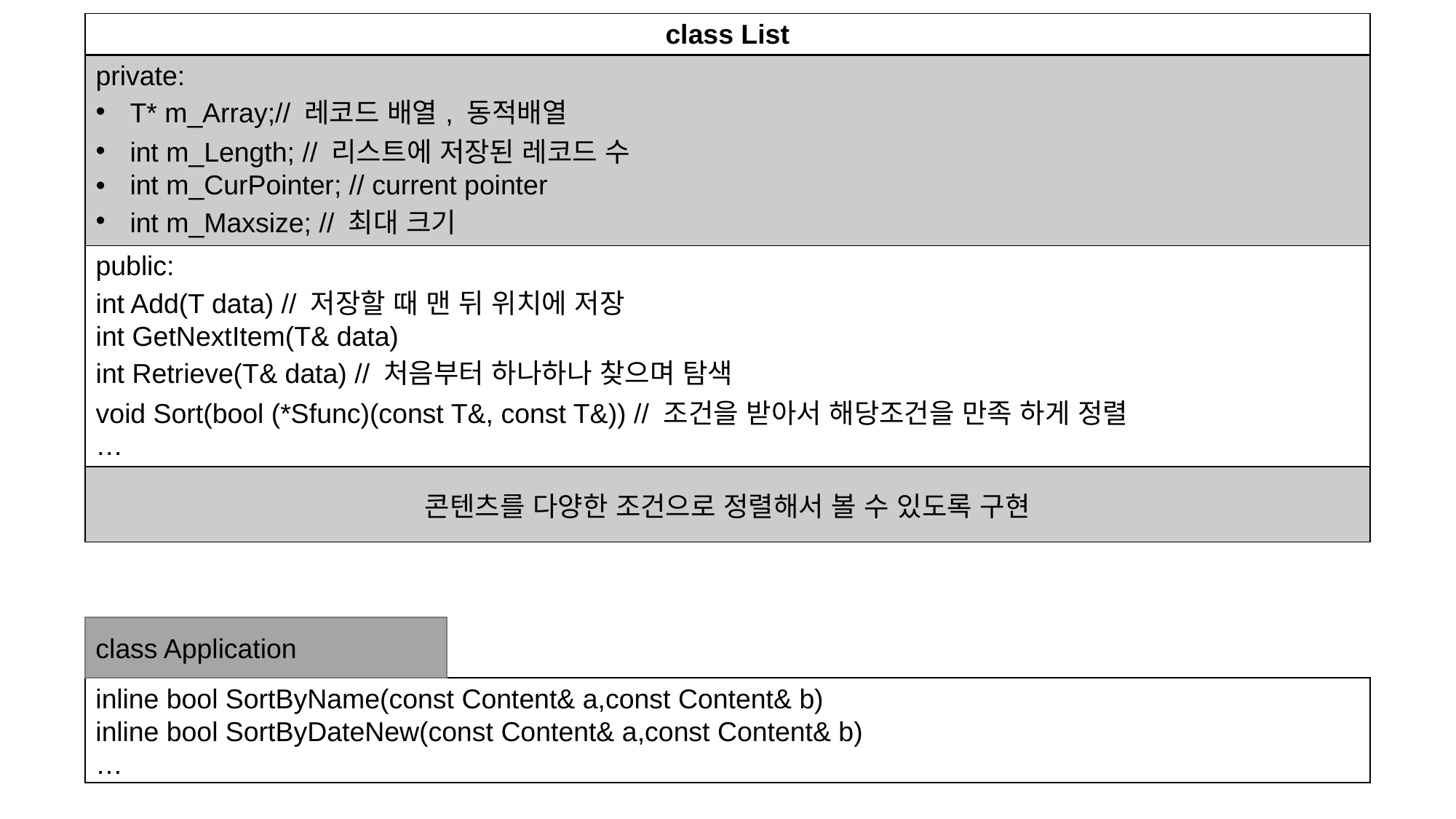

| class List |
| --- |
| private: T\* m\_Array;// 레코드 배열, 동적배열 int m\_Length; // 리스트에 저장된 레코드 수 int m\_CurPointer; // current pointer int m\_Maxsize; // 최대 크기 |
| public: int Add(T data) // 저장할 때 맨 뒤 위치에 저장 int GetNextItem(T& data) int Retrieve(T& data) // 처음부터 하나하나 찾으며 탐색 void Sort(bool (\*Sfunc)(const T&, const T&)) // 조건을 받아서 해당조건을 만족 하게 정렬 … |
| 콘텐츠를 다양한 조건으로 정렬해서 볼 수 있도록 구현 |
class Application
inline bool SortByName(const Content& a,const Content& b)
inline bool SortByDateNew(const Content& a,const Content& b)
…